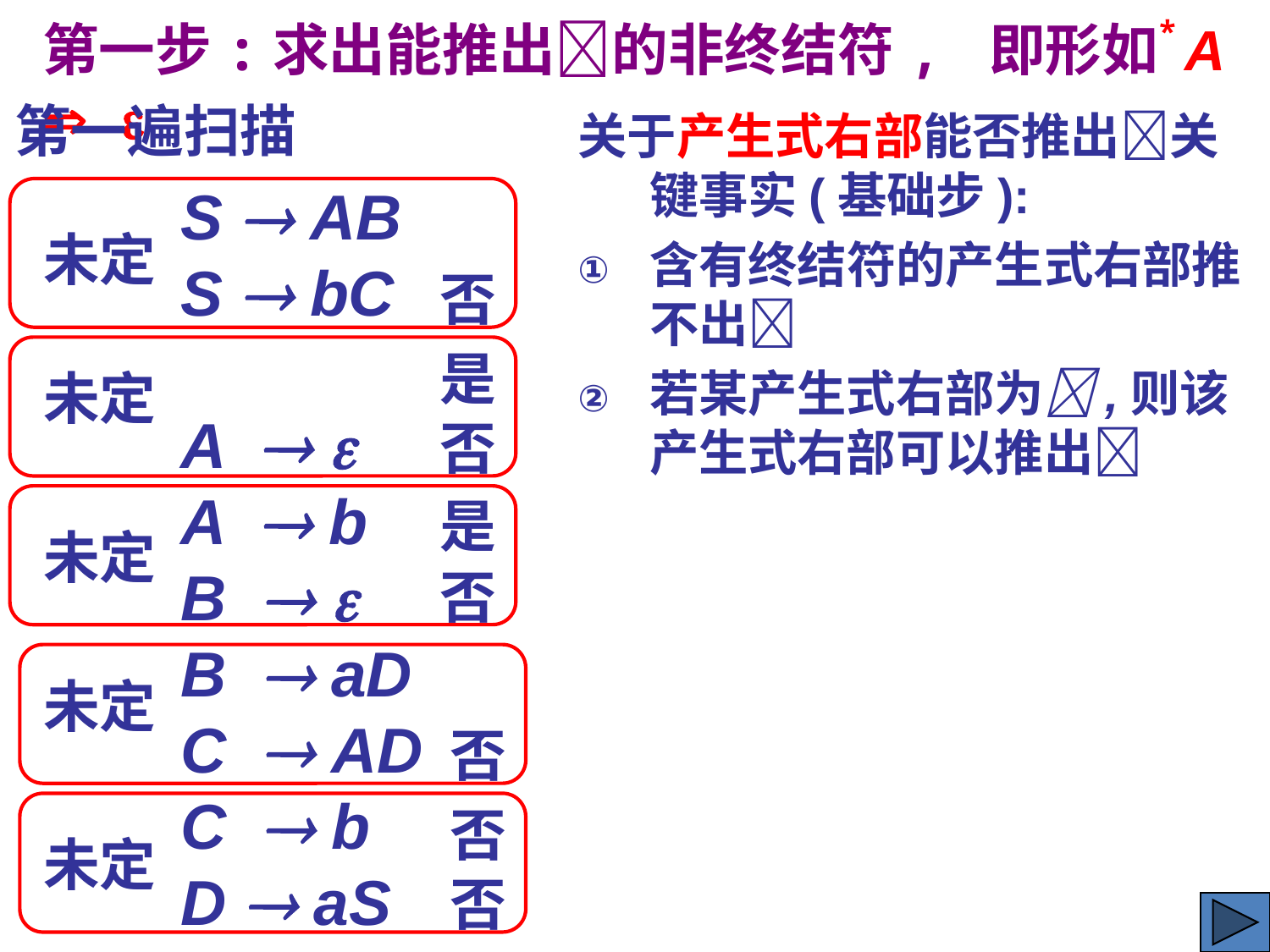

*
第一步:求出能推出ε的非终结符, 即形如 A ⇒ ε
第一遍扫描
关于产生式右部能否推出ε关键事实(基础步):
含有终结符的产生式右部推不出ε
若某产生式右部为ε,则该产生式右部可以推出ε

S → AB
S → bC
A  → ε
A  → b
B  → ε
B  → aD
C  → AD
C  → b
D → aS
D → c

未定
否

是
未定
否
是

未定
否

未定
否

否
未定
否